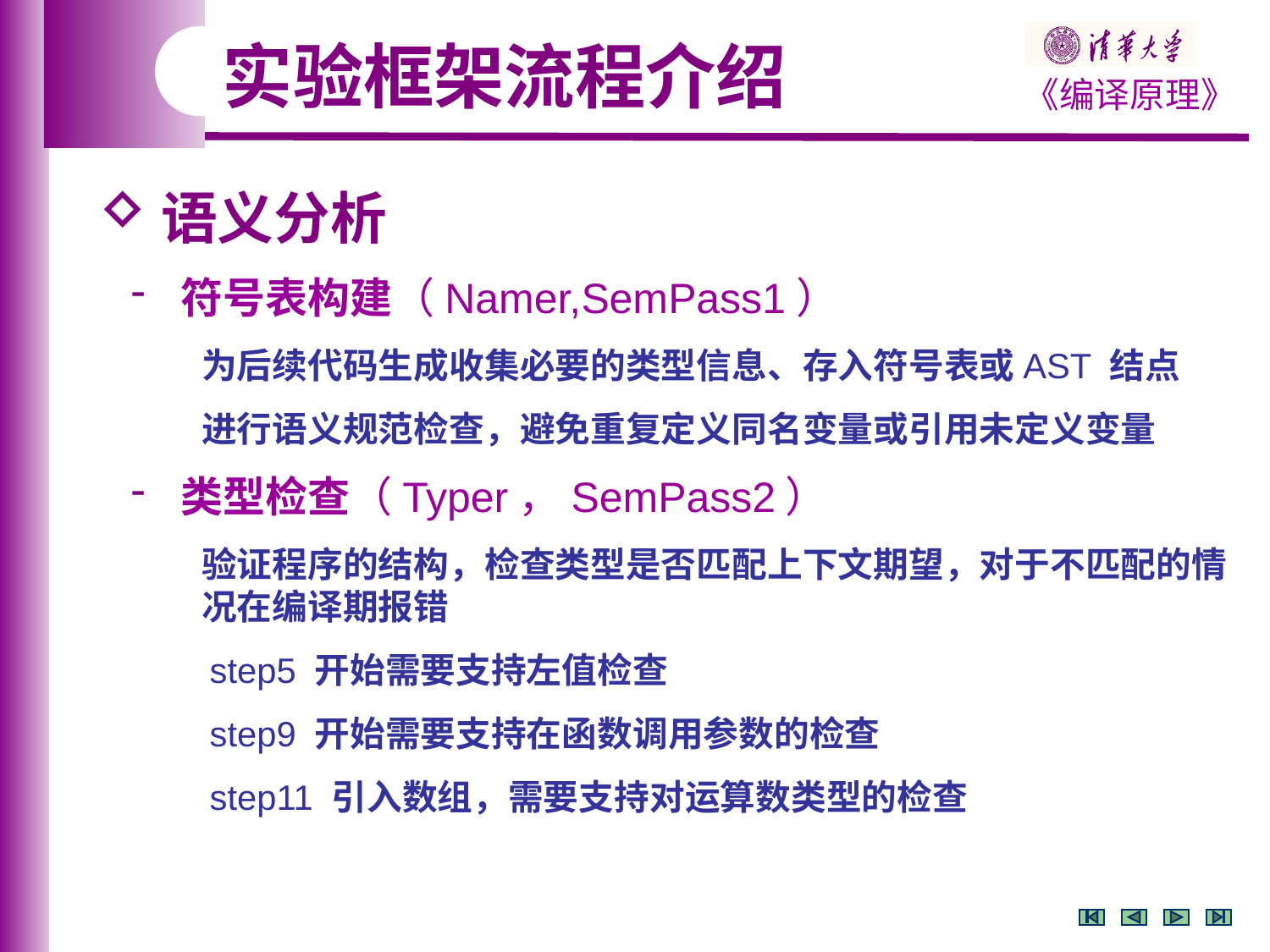

实验框架流程介绍
语义分析

 符号表构建（Namer,SemPass1）

    为后续代码生成收集必要的类型信息、存入符号表或AST 结点

    进行语义规范检查，避免重复定义同名变量或引用未定义变量

 类型检查（Typer，SemPass2）

    验证程序的结构，检查类型是否匹配上下文期望，对于不匹配的情
    况在编译期报错

     step5 开始需要支持左值检查

     step9 开始需要支持在函数调用参数的检查

     step11 引入数组，需要支持对运算数类型的检查